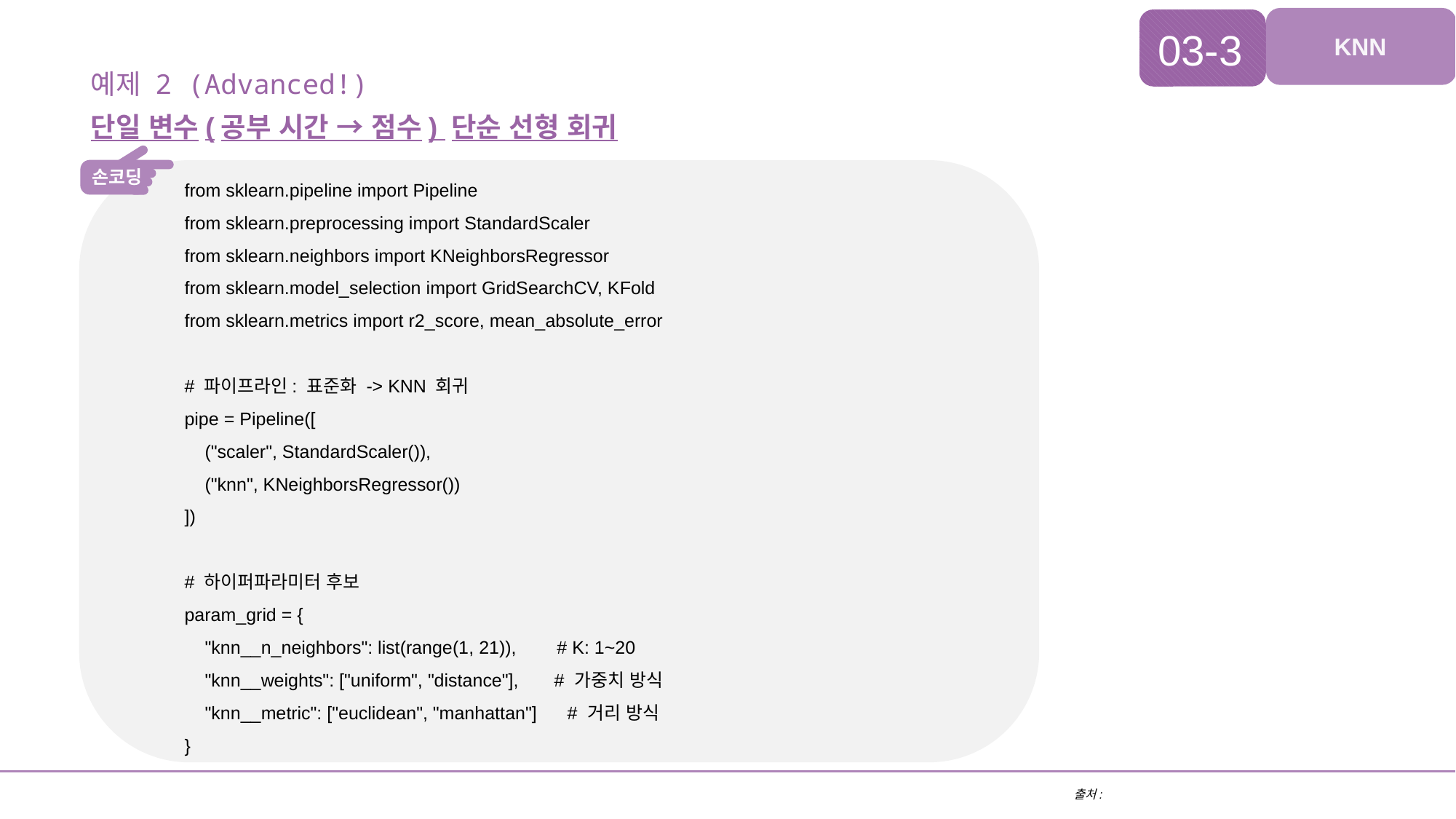

03-3
KNN
예제 2 (Advanced!)
단일 변수(공부 시간 → 점수) 단순 선형 회귀

손코딩
from sklearn.pipeline import Pipeline
from sklearn.preprocessing import StandardScaler
from sklearn.neighbors import KNeighborsRegressor
from sklearn.model_selection import GridSearchCV, KFold
from sklearn.metrics import r2_score, mean_absolute_error

# 파이프라인: 표준화 -> KNN 회귀
pipe = Pipeline([
    ("scaler", StandardScaler()),
    ("knn", KNeighborsRegressor())
])

# 하이퍼파라미터 후보
param_grid = {
    "knn__n_neighbors": list(range(1, 21)),        # K: 1~20
    "knn__weights": ["uniform", "distance"],       # 가중치 방식
    "knn__metric": ["euclidean", "manhattan"]      # 거리 방식
}
출처: